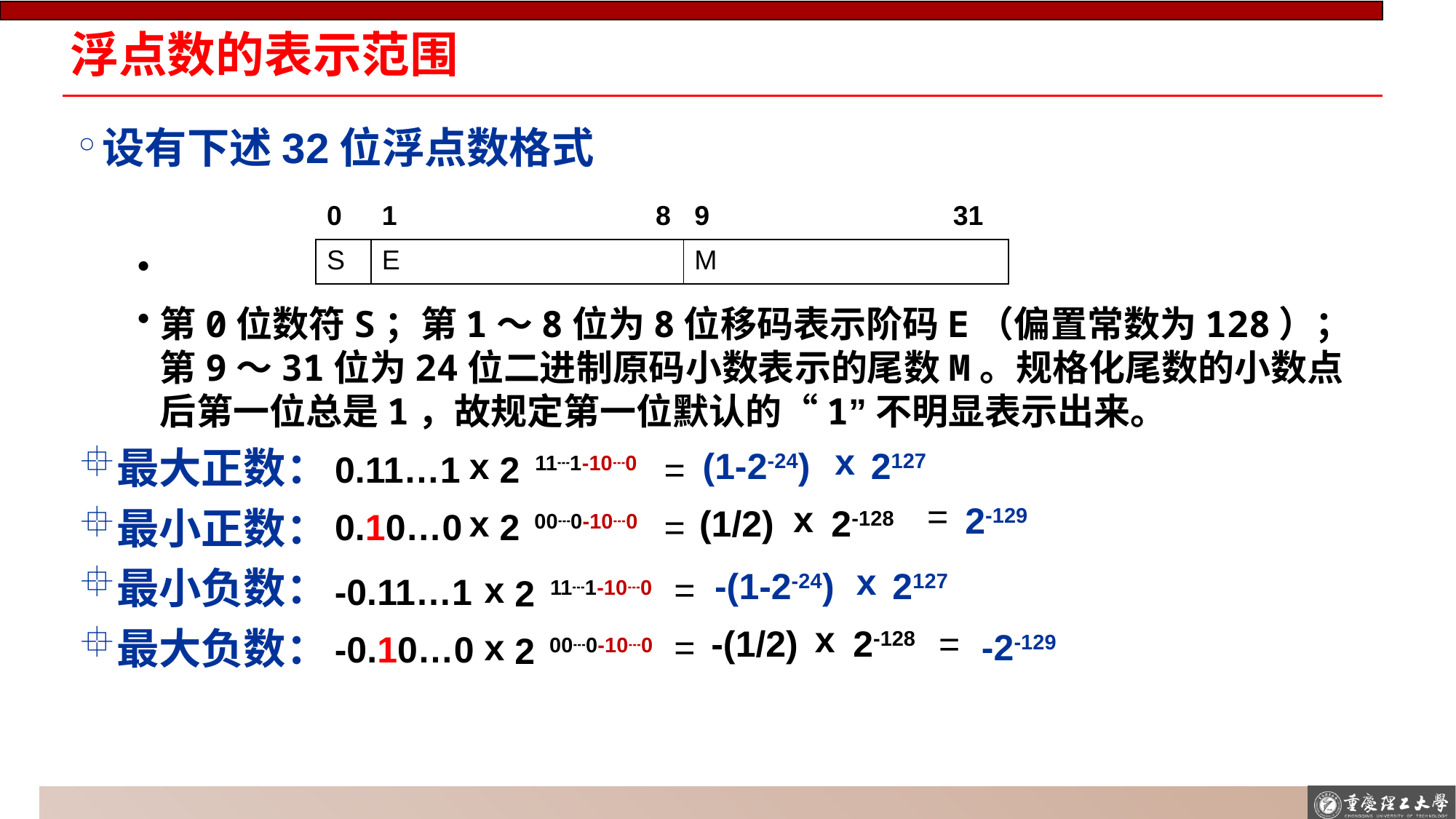

# 浮点数的表示范围
设有下述32位浮点数格式

第0位数符S；第1～8位为8位移码表示阶码E（偏置常数为128）；第9～31位为24位二进制原码小数表示的尾数M。规格化尾数的小数点后第一位总是1，故规定第一位默认的“1”不明显表示出来。
最大正数：
最小正数：
最小负数：
最大负数：
| 0 | 1 8 | 9 31 |
| --- | --- | --- |
| S | E | M |
x
x
(1-2-24)
2127
11┄1-10┄0
0.11…1
2
=
=
x
2-129
x
(1/2)
2-128
00┄0-10┄0
0.10…0
2
=
x
-(1-2-24)
2127
=
x
-0.11…1
11┄1-10┄0
2
x
-(1/2)
2-128
=
-2-129
=
x
-0.10…0
00┄0-10┄0
2